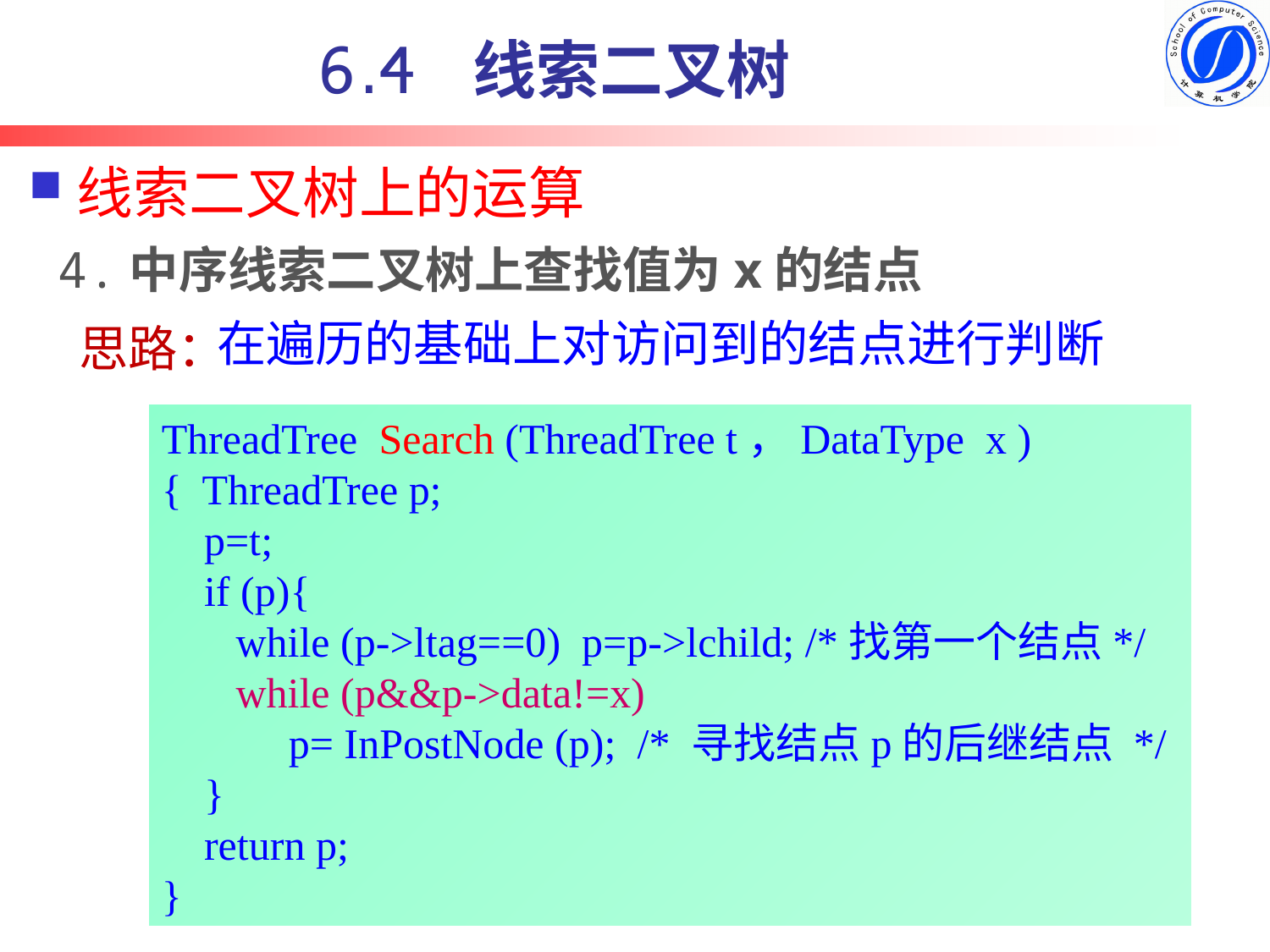

6.4  线索二叉树
线索二叉树上的运算
4.中序线索二叉树上查找值为x的结点
思路：
在遍历的基础上对访问到的结点进行判断
ThreadTree  Search (ThreadTree t，DataType  x )
{  ThreadTree p;
    p=t;
    if (p){
       while (p->ltag==0)  p=p->lchild; /*找第一个结点*/
       while (p&&p->data!=x)
            p= InPostNode (p);  /* 寻找结点p的后继结点 */
    }
    return p;
}